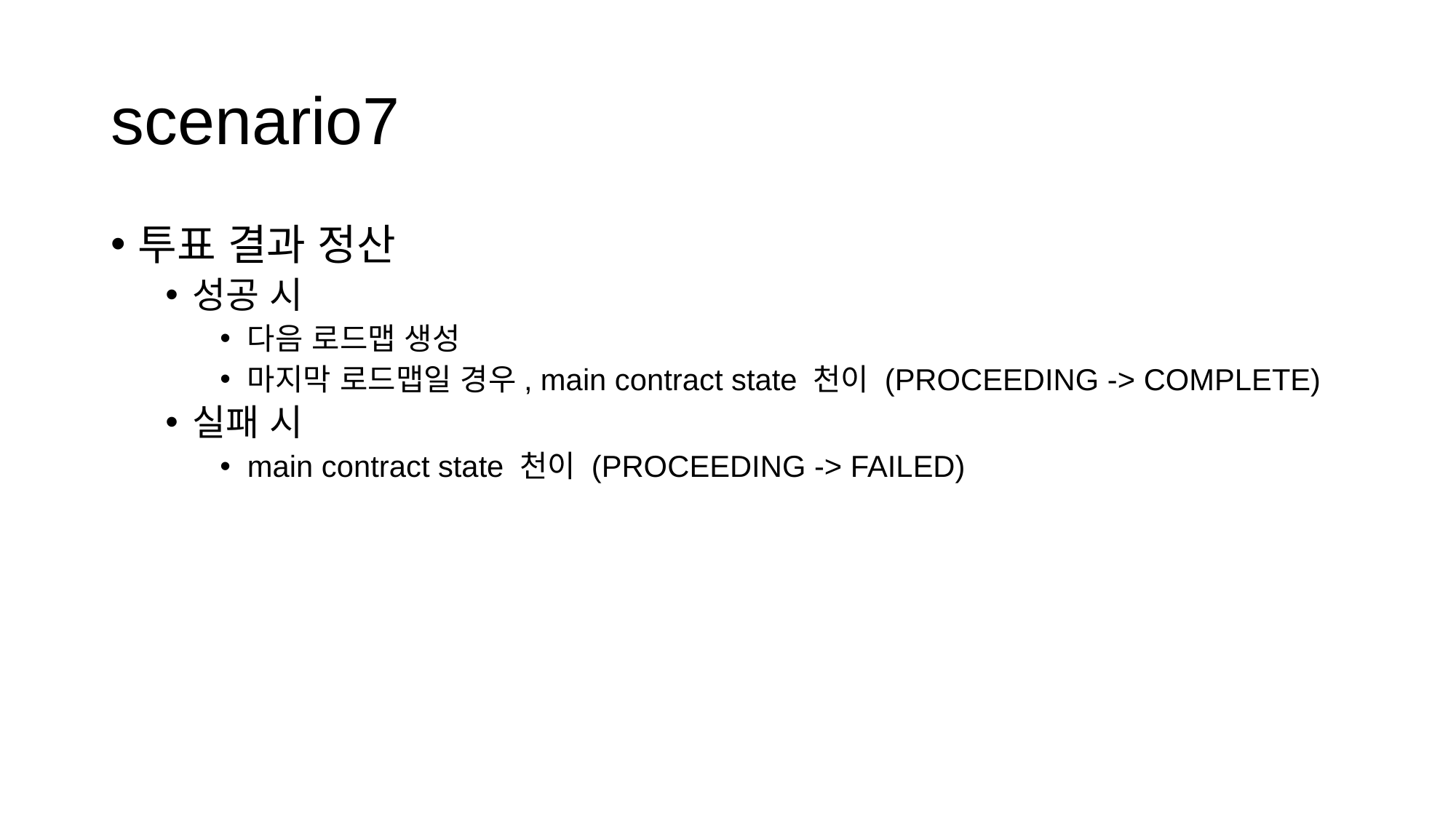

# scenario7
투표 결과 정산
성공 시
다음 로드맵 생성
마지막 로드맵일 경우, main contract state 천이 (PROCEEDING -> COMPLETE)
실패 시
main contract state 천이 (PROCEEDING -> FAILED)